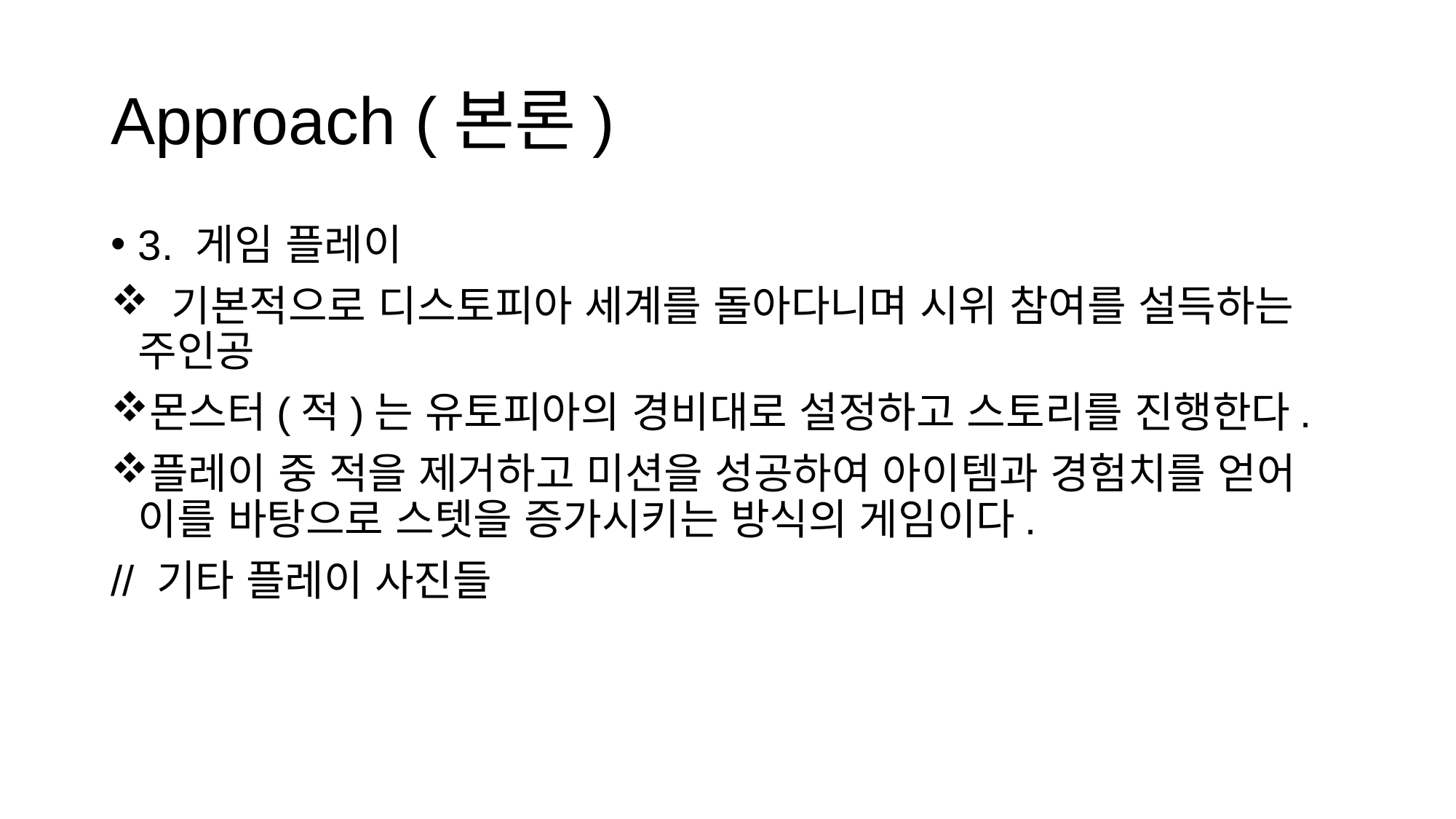

# Approach (본론)
3. 게임 플레이
 기본적으로 디스토피아 세계를 돌아다니며 시위 참여를 설득하는 주인공
몬스터(적)는 유토피아의 경비대로 설정하고 스토리를 진행한다.
플레이 중 적을 제거하고 미션을 성공하여 아이템과 경험치를 얻어 이를 바탕으로 스텟을 증가시키는 방식의 게임이다.
// 기타 플레이 사진들